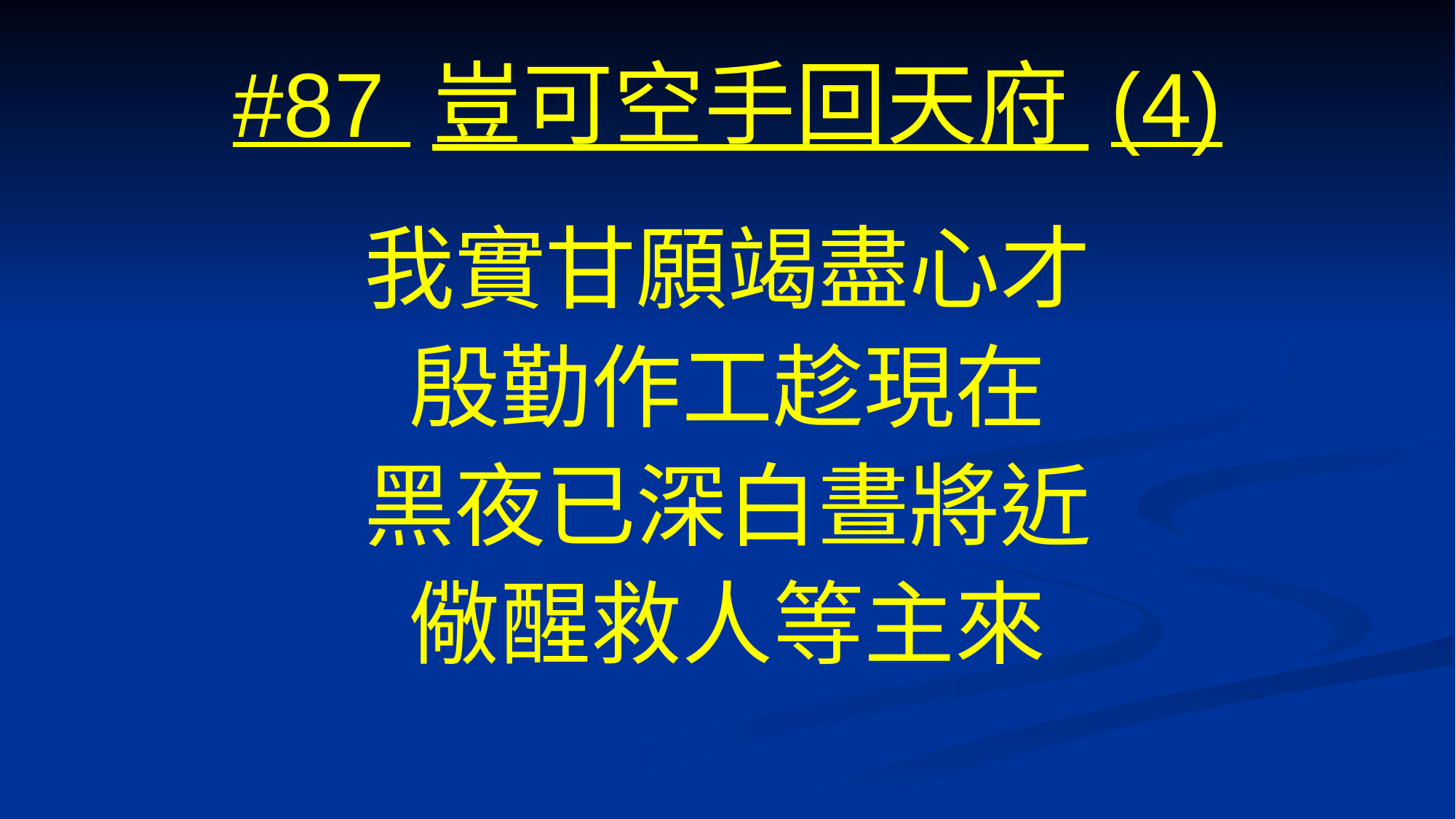

# #87 豈可空手回天府 (4)
我實甘願竭盡心才
殷勤作工趁現在
黑夜已深白晝將近
儆醒救人等主來